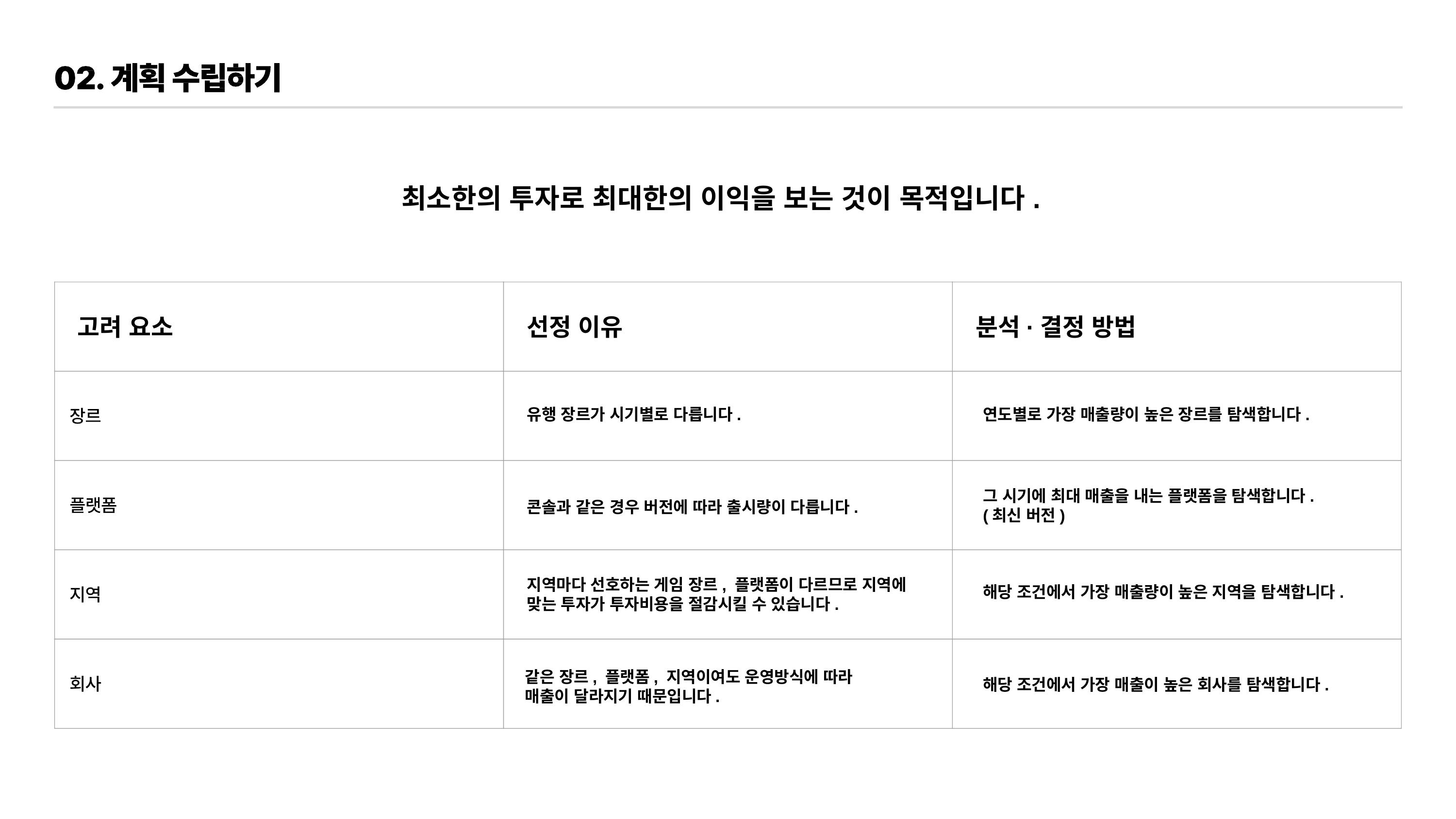

| 최소한의 투자로 최대한의 이익을 보는 것이 목적입니다. |
| --- |

고려 요소
선정 이유
분석·결정 방법

유행 장르가 시기별로 다릅니다.
연도별로 가장 매출량이 높은 장르를 탐색합니다.

그 시기에 최대 매출을 내는 플랫폼을 탐색합니다.
(최신 버전)
콘솔과 같은 경우 버전에 따라 출시량이 다릅니다.

지역마다 선호하는 게임 장르, 플랫폼이 다르므로 지역에 맞는 투자가 투자비용을 절감시킬 수 있습니다.
해당 조건에서 가장 매출량이 높은 지역을 탐색합니다.

같은 장르, 플랫폼, 지역이여도 운영방식에 따라 매출이 달라지기 때문입니다.
해당 조건에서 가장 매출이 높은 회사를 탐색합니다.